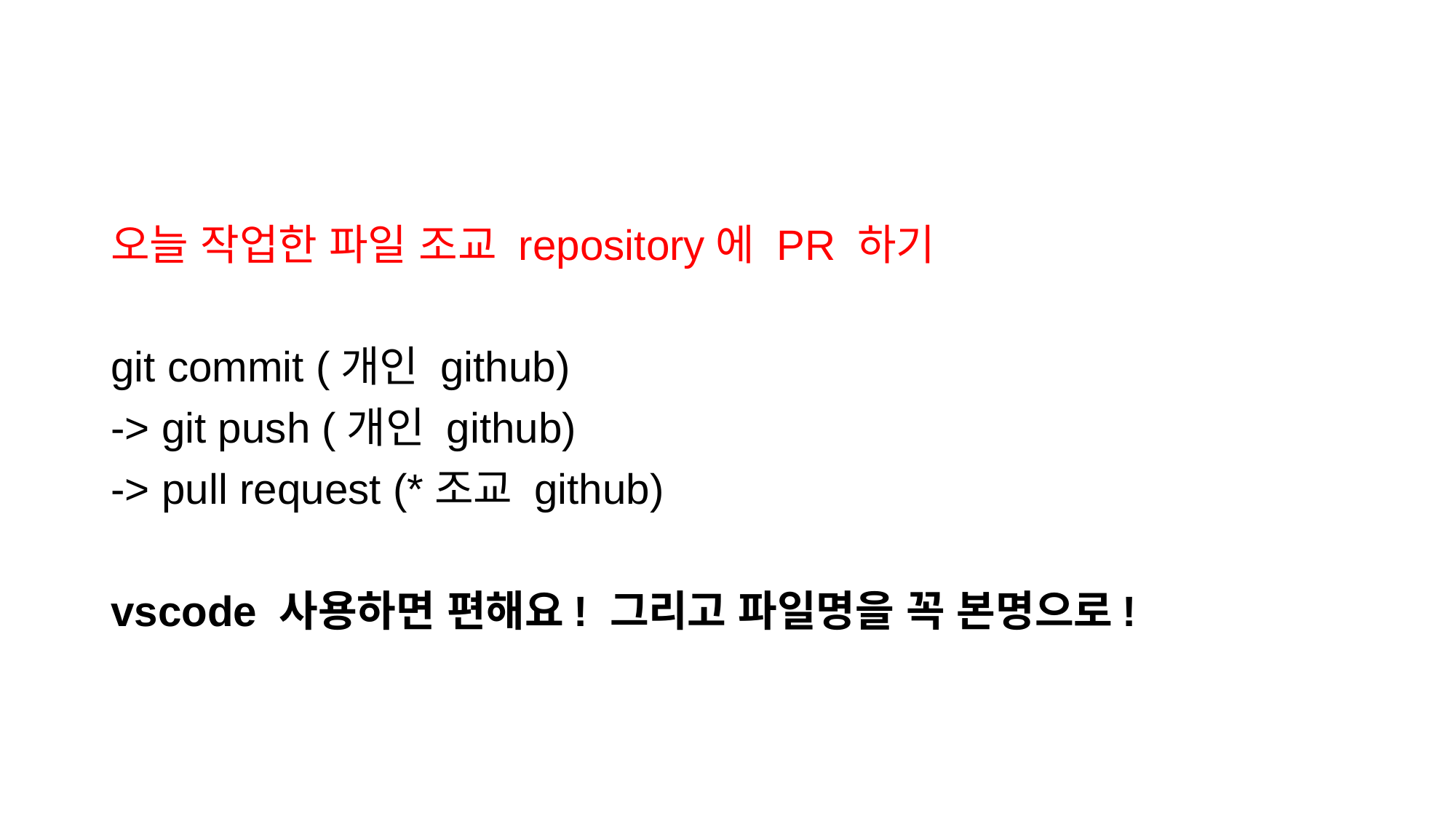

오늘 작업한 파일 조교 repository에 PR 하기

git commit (개인 github)
-> git push (개인 github)
-> pull request (*조교 github)

vscode 사용하면 편해요! 그리고 파일명을 꼭 본명으로!